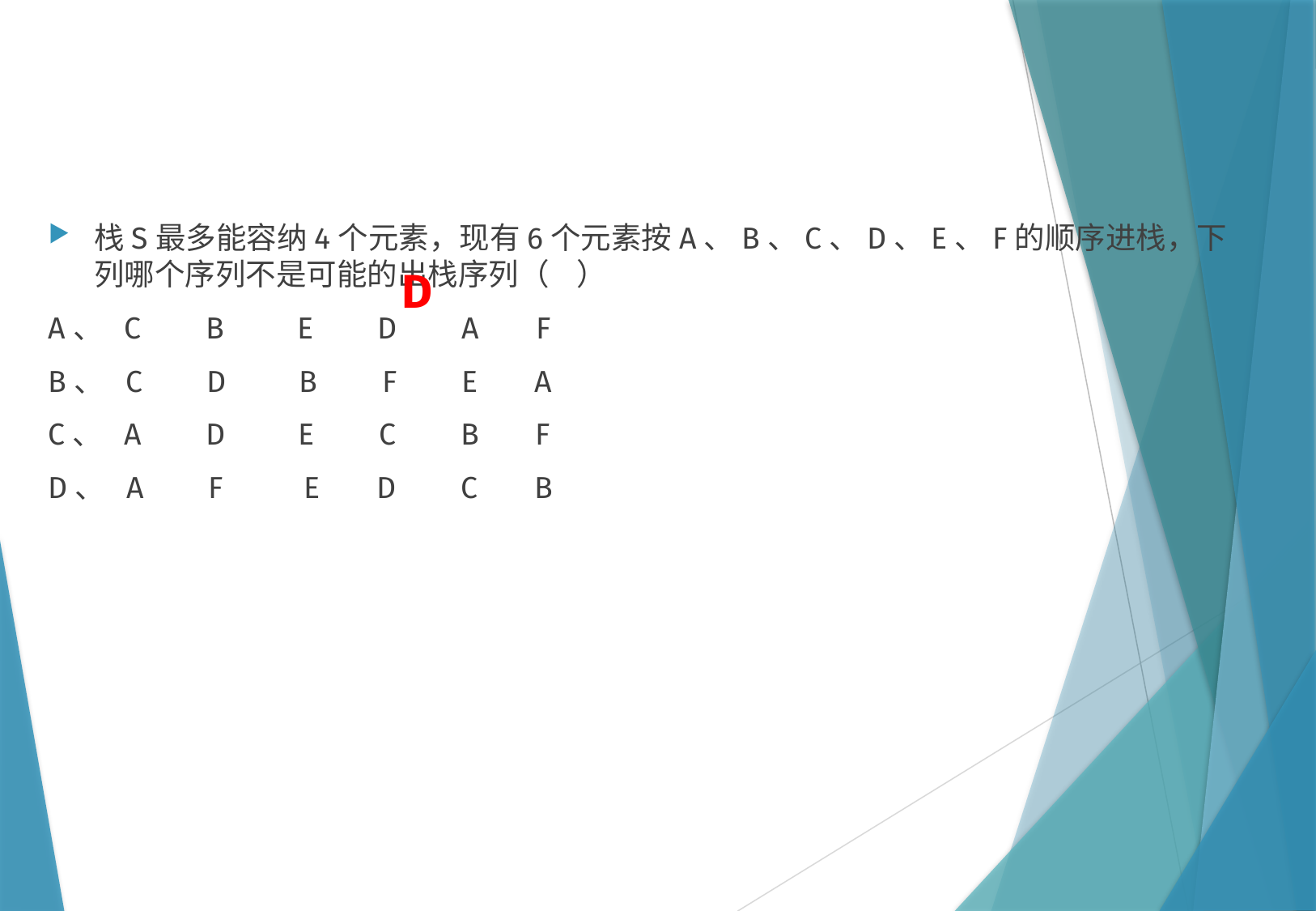

#
栈S最多能容纳4个元素，现有6个元素按A、B、C、D、E、F的顺序进栈，下列哪个序列不是可能的出栈序列（    ）
A、  C        B         E        D        A       F
B、  C        D         B        F        E       A
C、  A        D         E        C        B       F
D、  A        F          E       D        C       B
D